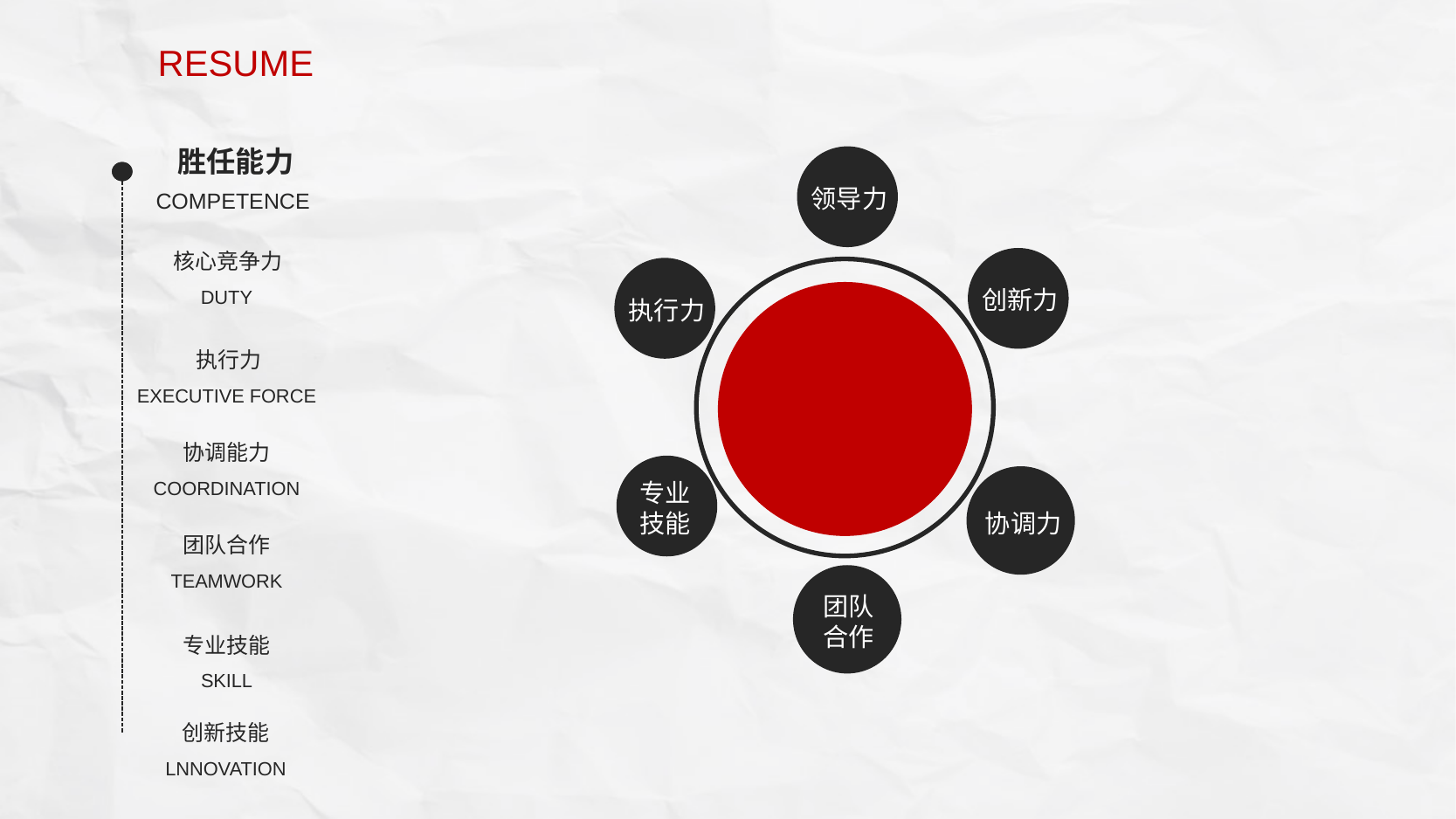

RESUME
胜任能力
COMPETENCE

领导力

核心竞争力

创新力

执行力
DUTY

执行力
EXECUTIVE FORCE
协调能力

专业
技能
COORDINATION

协调力
团队合作
TEAMWORK

团队
合作
专业技能
SKILL
创新技能
LNNOVATION